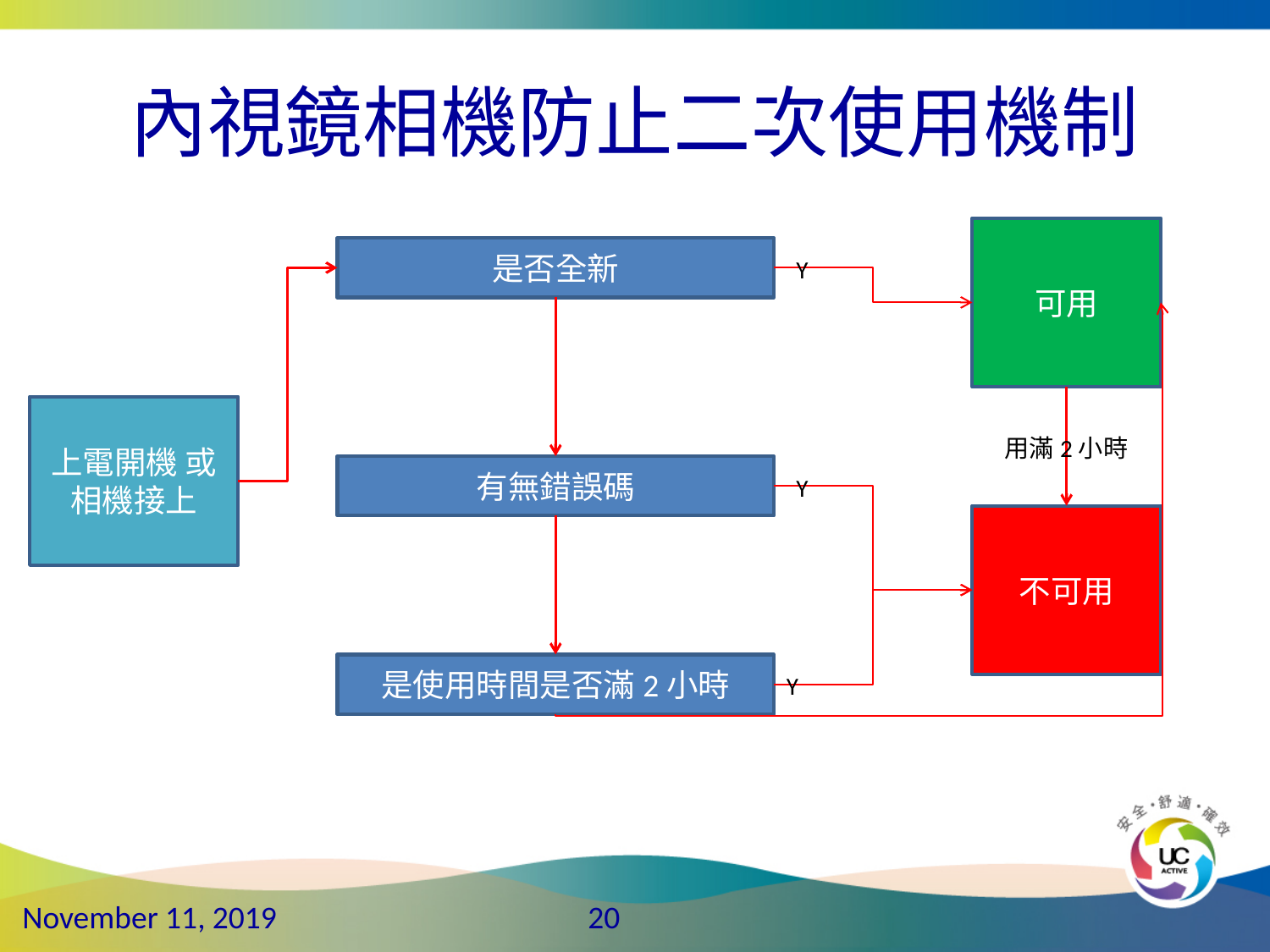

# 內視鏡相機防止二次使用機制
可用
是否全新
Y
上電開機 或相機接上
用滿2小時
有無錯誤碼
Y
不可用
是使用時間是否滿2小時
Y